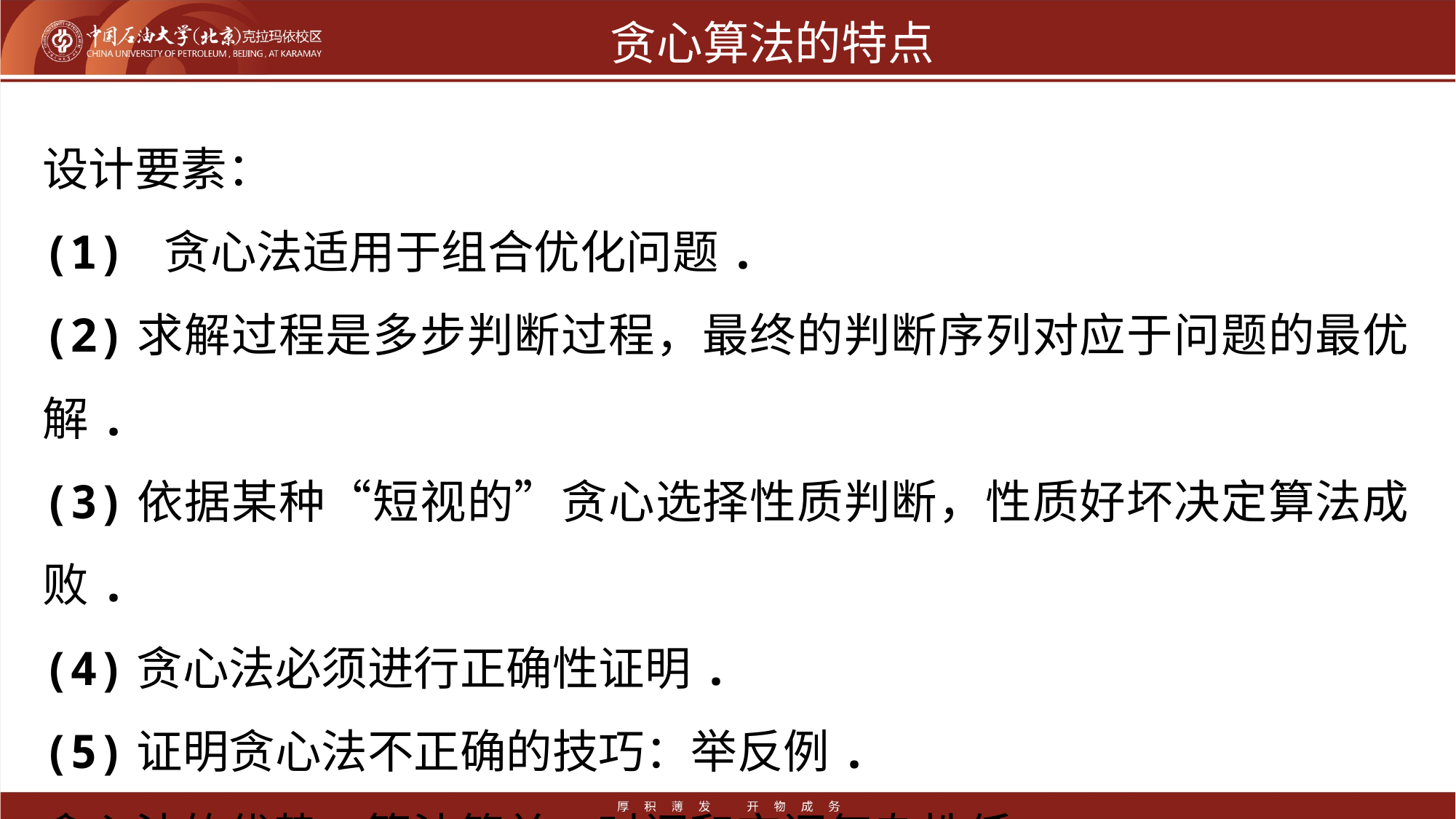

# 贪心算法的特点
设计要素：
(1) 贪心法适用于组合优化问题.
(2)求解过程是多步判断过程，最终的判断序列对应于问题的最优解.
(3)依据某种“短视的”贪心选择性质判断，性质好坏决定算法成败.
(4)贪心法必须进行正确性证明.
(5)证明贪心法不正确的技巧：举反例.
贪心法的优势：算法简单，时间和空间复杂性低